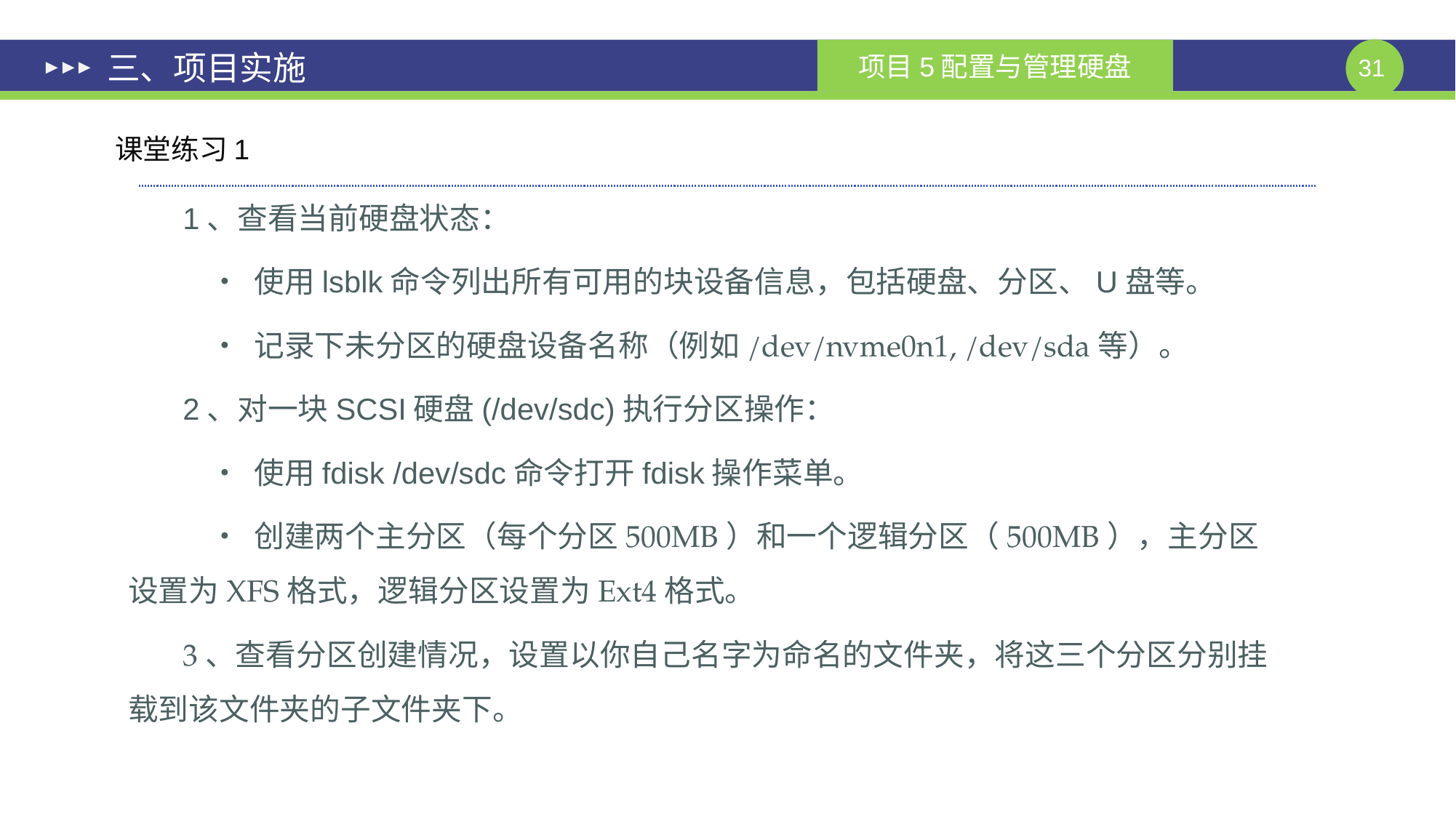

# 三、项目实施
课堂练习1
1、查看当前硬盘状态：
    • 使用lsblk命令列出所有可用的块设备信息，包括硬盘、分区、U盘等。
    • 记录下未分区的硬盘设备名称（例如/dev/nvme0n1, /dev/sda等）。
2、对一块SCSI硬盘(/dev/sdc)执行分区操作：
    • 使用fdisk /dev/sdc命令打开fdisk操作菜单。
    • 创建两个主分区（每个分区500MB）和一个逻辑分区（500MB），主分区设置为XFS格式，逻辑分区设置为Ext4格式。
3、查看分区创建情况，设置以你自己名字为命名的文件夹，将这三个分区分别挂载到该文件夹的子文件夹下。